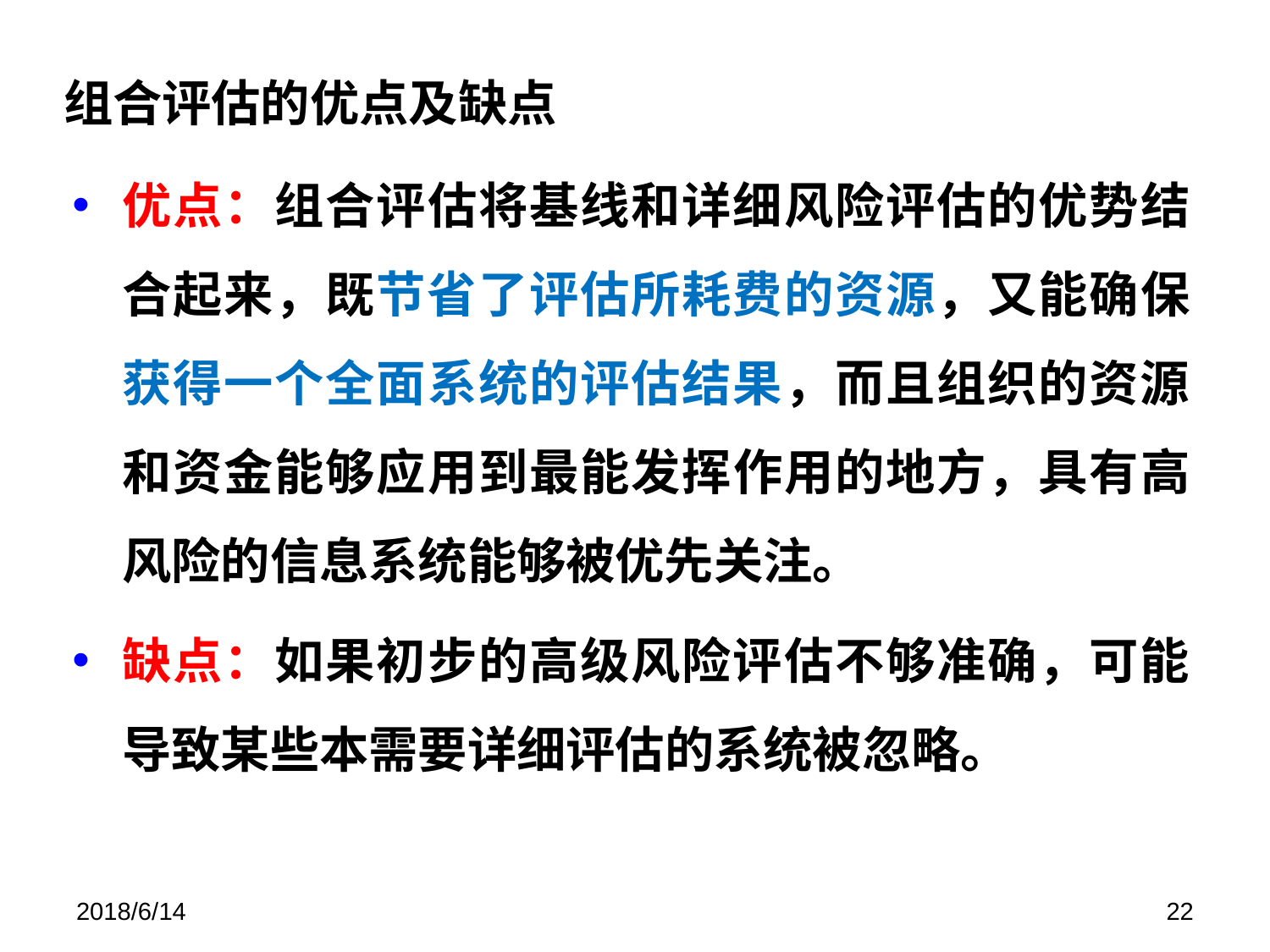

# 组合评估的优点及缺点
优点：组合评估将基线和详细风险评估的优势结合起来，既节省了评估所耗费的资源，又能确保获得一个全面系统的评估结果，而且组织的资源和资金能够应用到最能发挥作用的地方，具有高风险的信息系统能够被优先关注。
缺点：如果初步的高级风险评估不够准确，可能导致某些本需要详细评估的系统被忽略。

2018/6/14
22